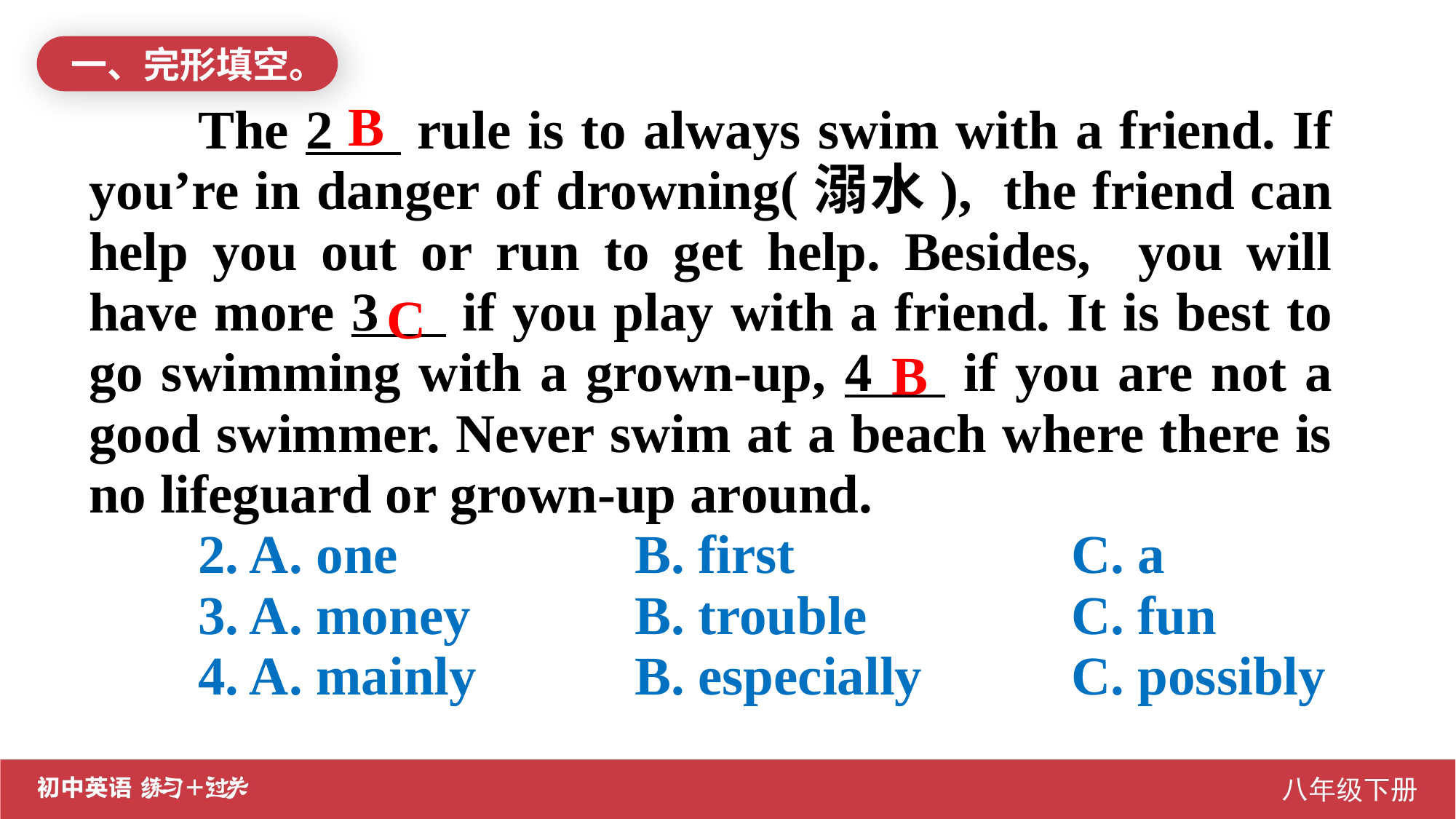

一、完形填空。
B
The 2     rule is to always swim with a friend. If you’re in danger of drowning(溺水),  the friend can help you out or run to get help. Besides,  you will have more 3     if you play with a friend. It is best to go swimming with a grown-up, 4     if you are not a good swimmer. Never swim at a beach where there is no lifeguard or grown-up around.
2. A. one			B. first			C. a
3. A. money		B. trouble		C. fun
4. A. mainly		B. especially		C. possibly

C
B